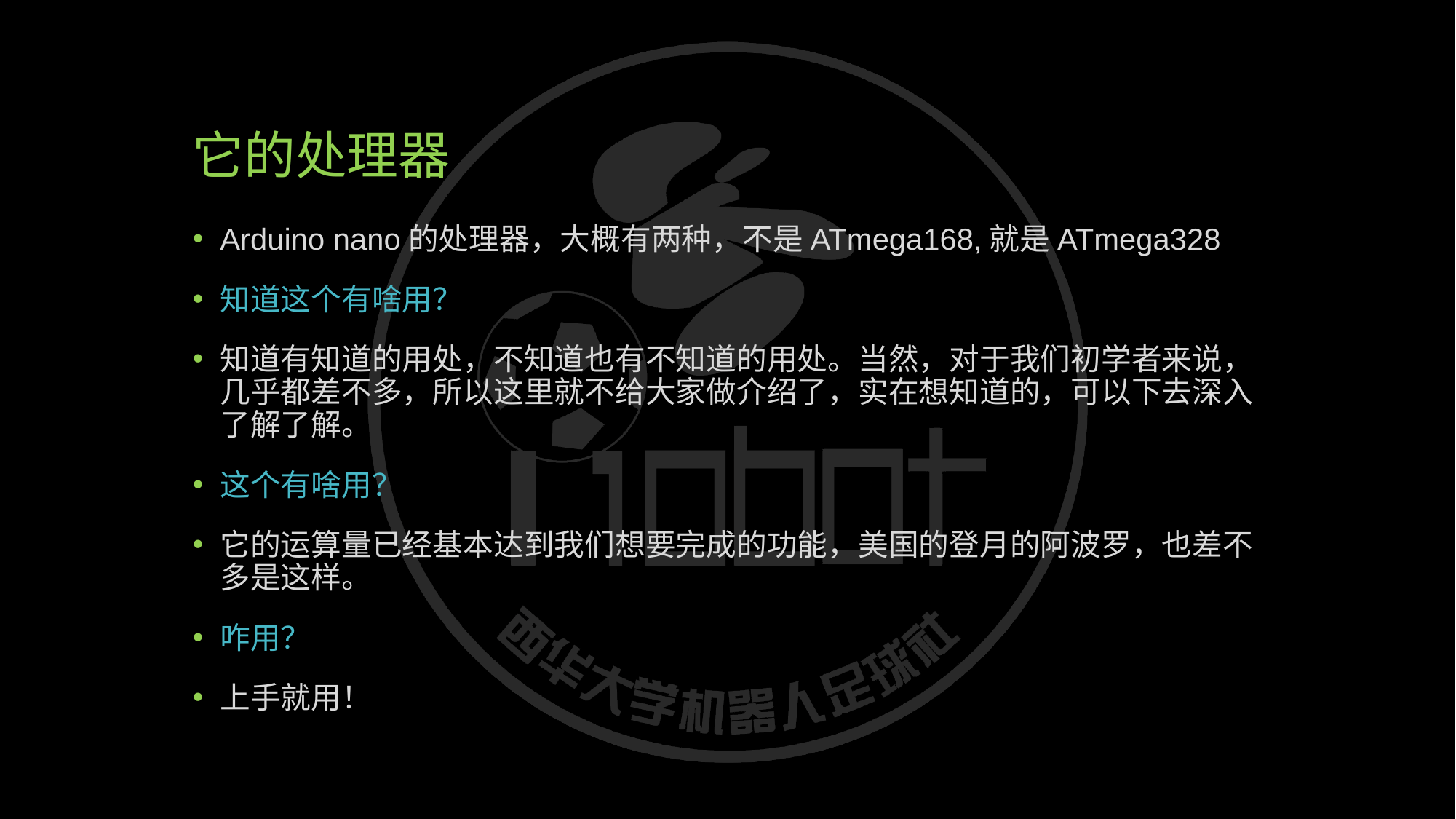

# 它的处理器
Arduino nano的处理器，大概有两种，不是ATmega168,就是ATmega328
知道这个有啥用？
知道有知道的用处，不知道也有不知道的用处。当然，对于我们初学者来说，几乎都差不多，所以这里就不给大家做介绍了，实在想知道的，可以下去深入了解了解。
这个有啥用？
它的运算量已经基本达到我们想要完成的功能，美国的登月的阿波罗，也差不多是这样。
咋用？
上手就用！